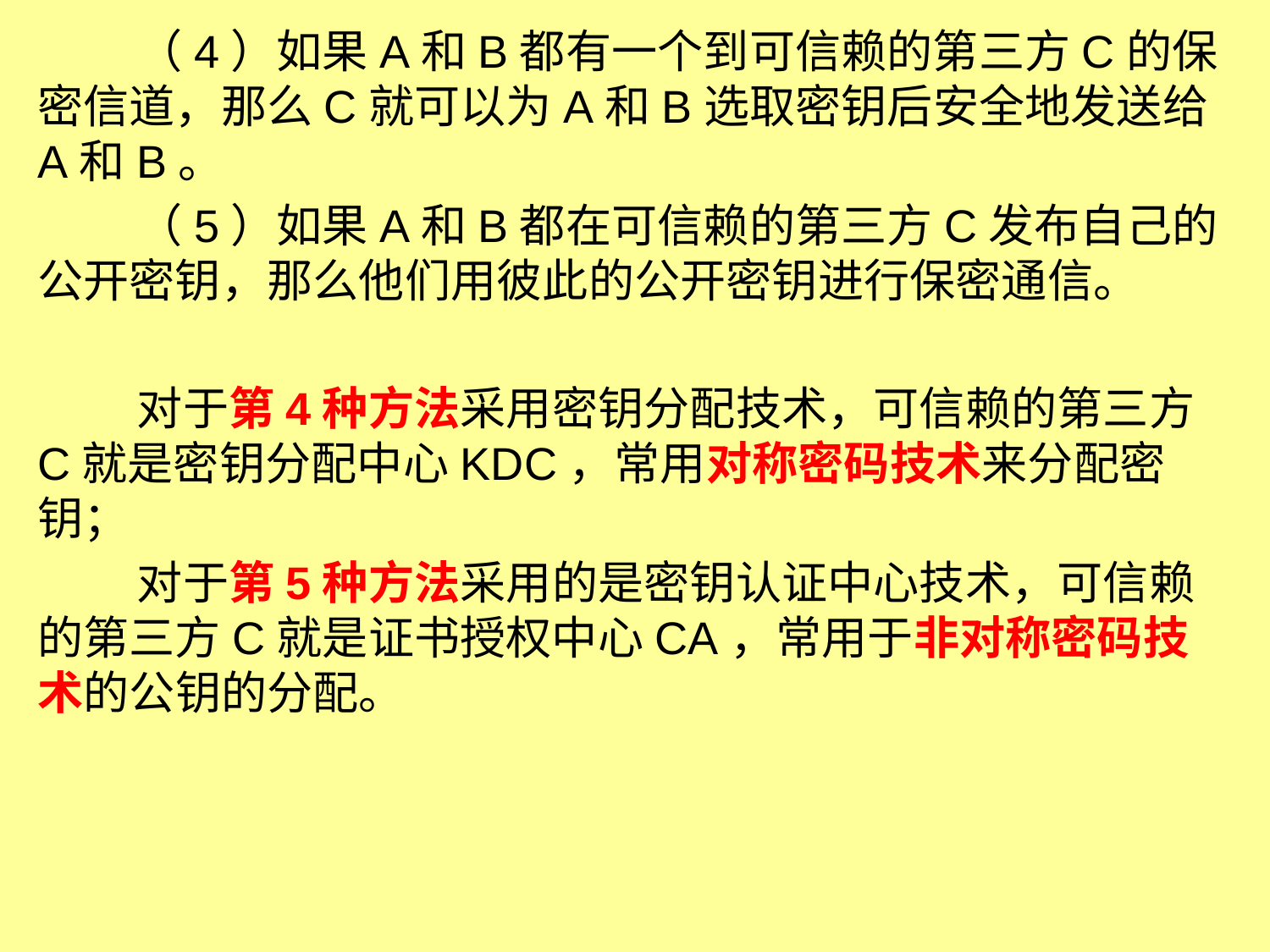

（4）如果A和B都有一个到可信赖的第三方C的保密信道，那么C就可以为A和B选取密钥后安全地发送给A和B。
（5）如果A和B都在可信赖的第三方C发布自己的公开密钥，那么他们用彼此的公开密钥进行保密通信。

对于第4种方法采用密钥分配技术，可信赖的第三方C就是密钥分配中心KDC，常用对称密码技术来分配密钥；
对于第5种方法采用的是密钥认证中心技术，可信赖的第三方C就是证书授权中心CA，常用于非对称密码技术的公钥的分配。